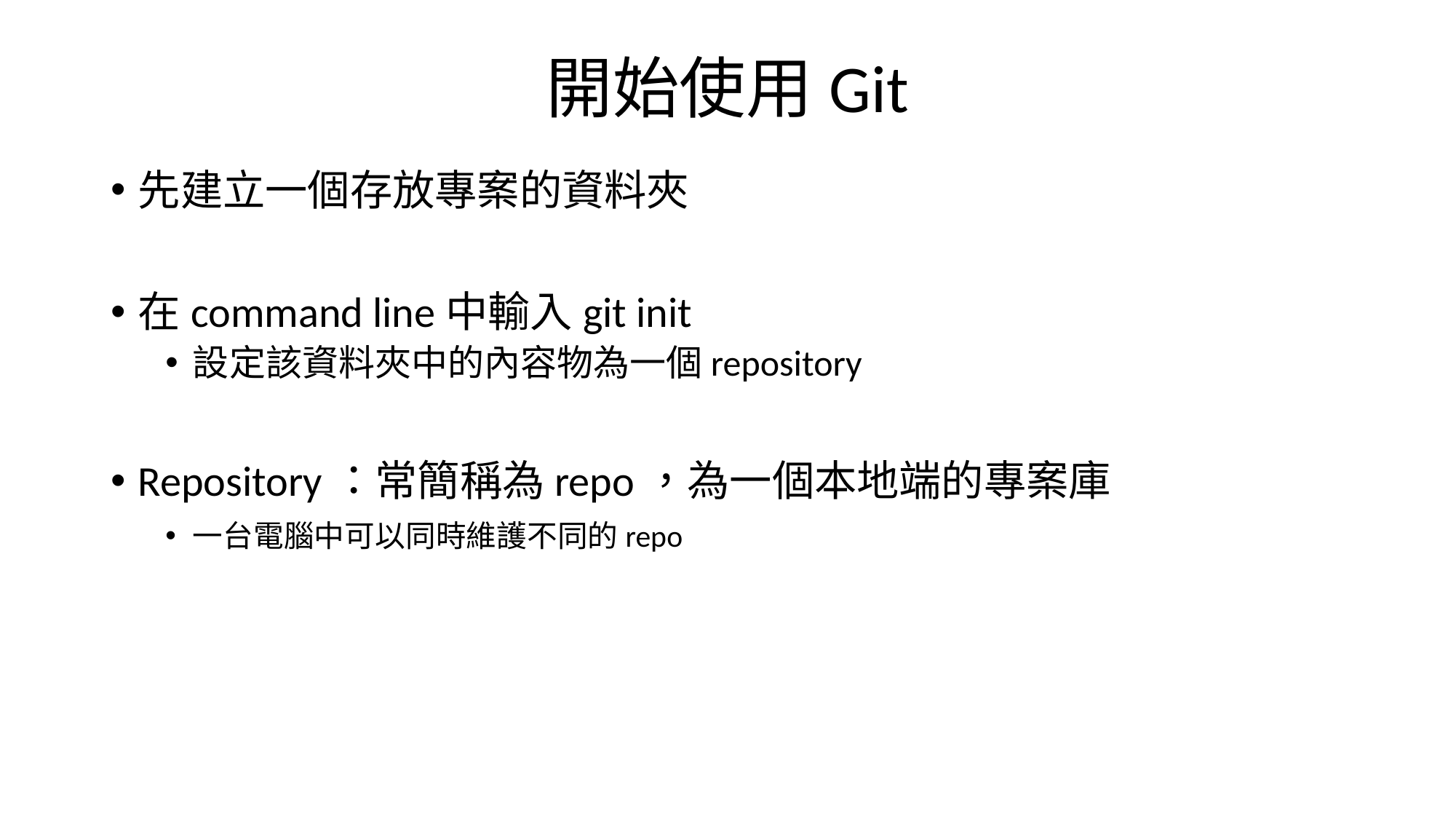

# 開始使用Git
先建立一個存放專案的資料夾

在command line中輸入git init
設定該資料夾中的內容物為一個repository

Repository：常簡稱為repo，為一個本地端的專案庫
一台電腦中可以同時維護不同的repo